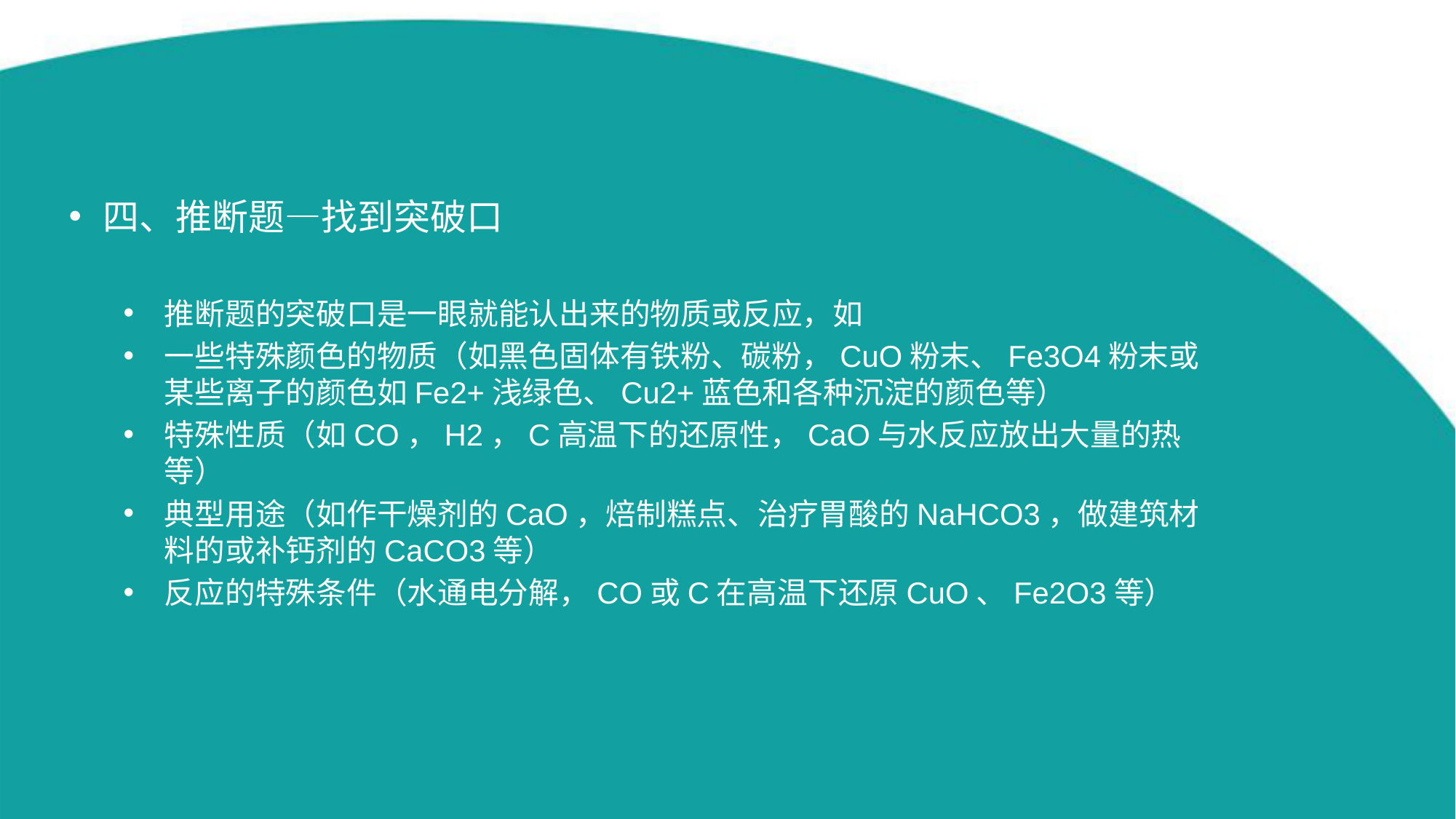

四、推断题—找到突破口

推断题的突破口是一眼就能认出来的物质或反应，如
一些特殊颜色的物质（如黑色固体有铁粉、碳粉，CuO粉末、Fe3O4粉末或某些离子的颜色如Fe2+浅绿色、Cu2+蓝色和各种沉淀的颜色等）
特殊性质（如CO，H2，C高温下的还原性，CaO与水反应放出大量的热等）
典型用途（如作干燥剂的CaO，焙制糕点、治疗胃酸的NaHCO3，做建筑材料的或补钙剂的CaCO3等）
反应的特殊条件（水通电分解，CO或C在高温下还原CuO、Fe2O3等）